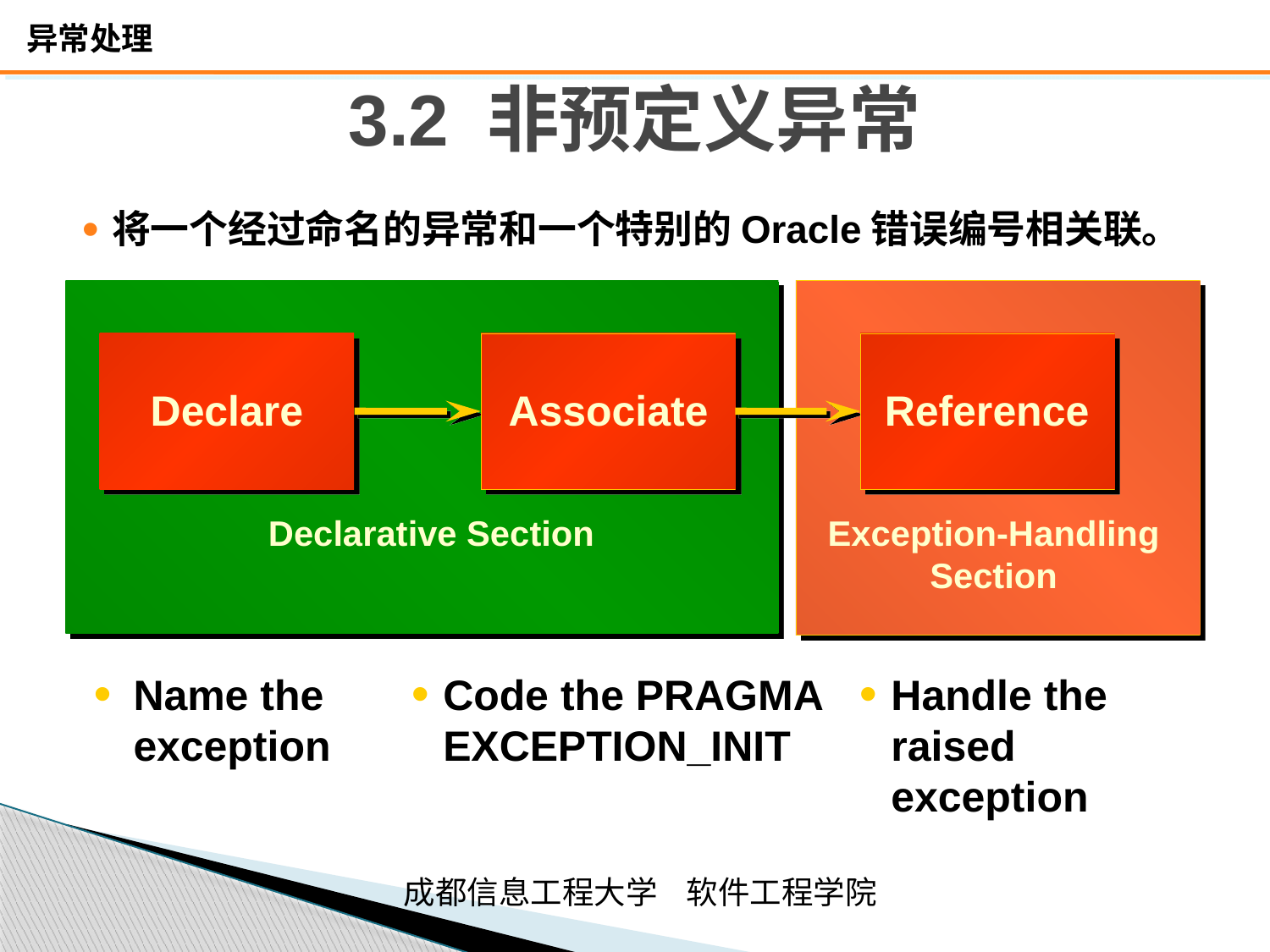

# 3.2 非预定义异常
将一个经过命名的异常和一个特别的Oracle错误编号相关联。

Declare

Associate

Reference

Declarative Section
Exception-Handling
Section
Name the exception
Code the PRAGMA EXCEPTION_INIT
Handle the raised exception